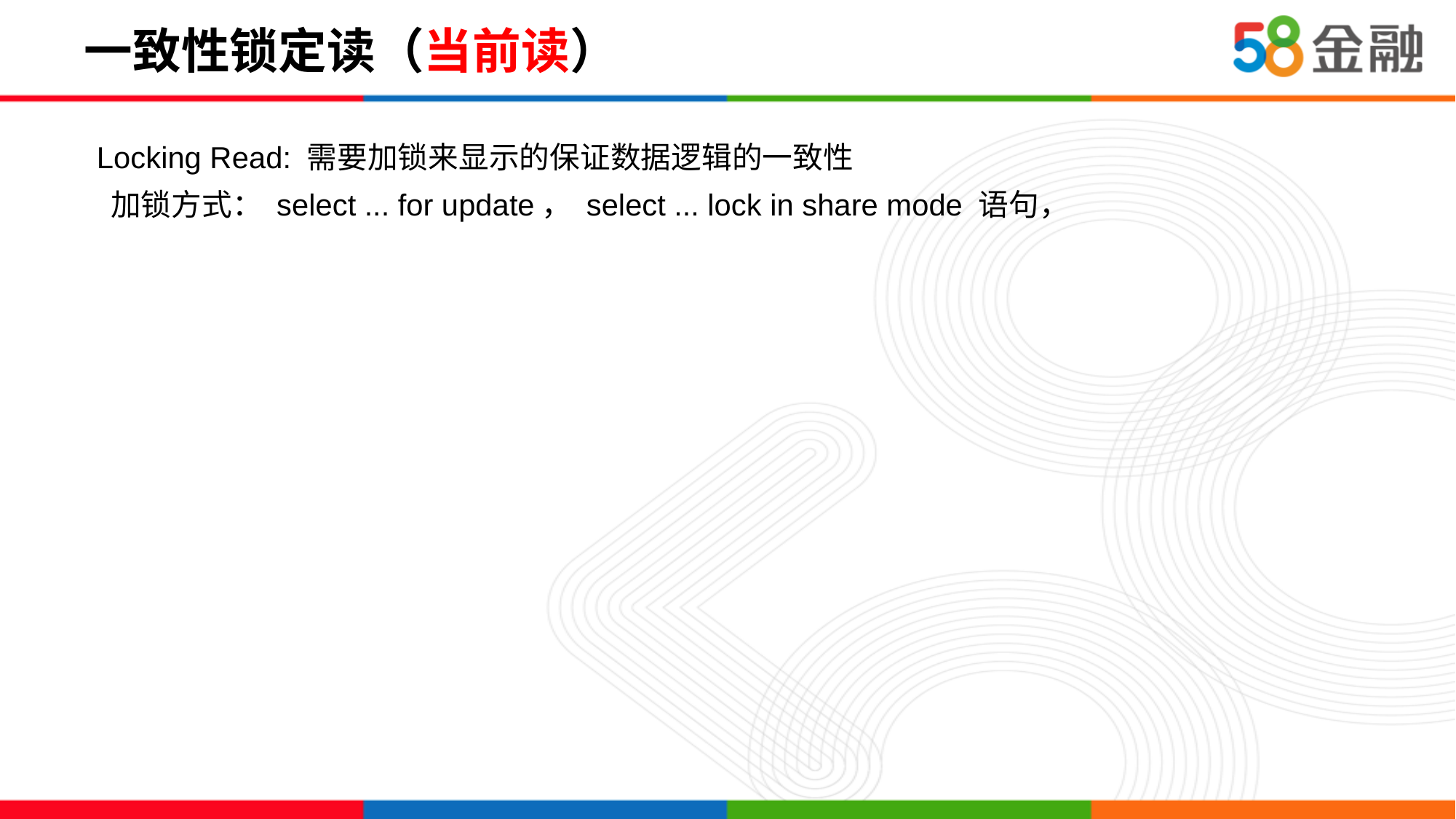

# 一致性锁定读（当前读）
Locking Read: 需要加锁来显示的保证数据逻辑的一致性
 加锁方式： select ... for update， select ... lock in share mode 语句，